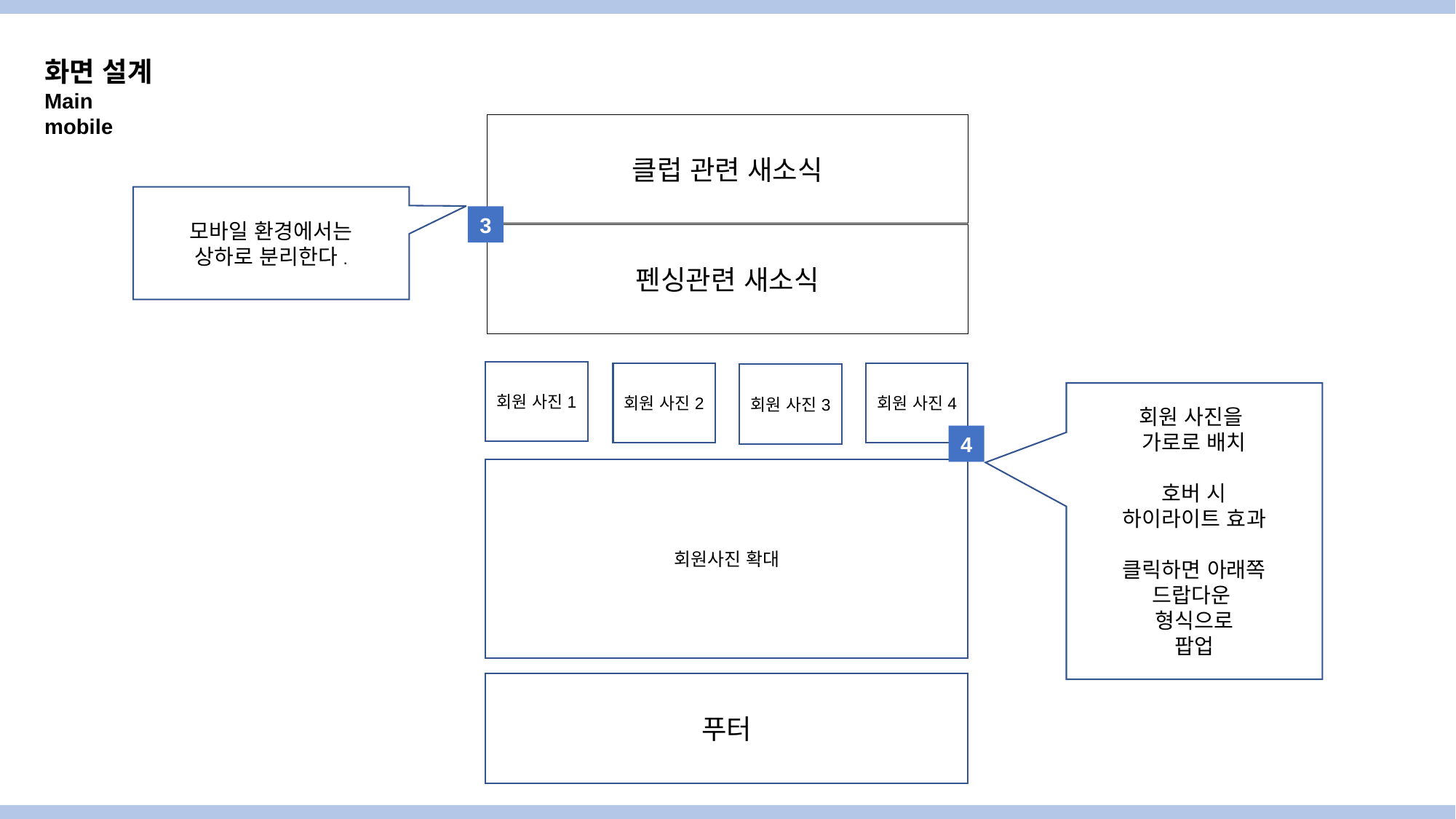

화면 설계
Main
mobile

클럽 관련 새소식

모바일 환경에서는
상하로 분리한다.
3

펜싱관련 새소식

회원 사진1
회원 사진2
회원 사진4
회원 사진3
회원 사진을
가로로 배치

호버 시
하이라이트 효과

클릭하면 아래쪽
드랍다운
형식으로
팝업
4
회원사진 확대
푸터